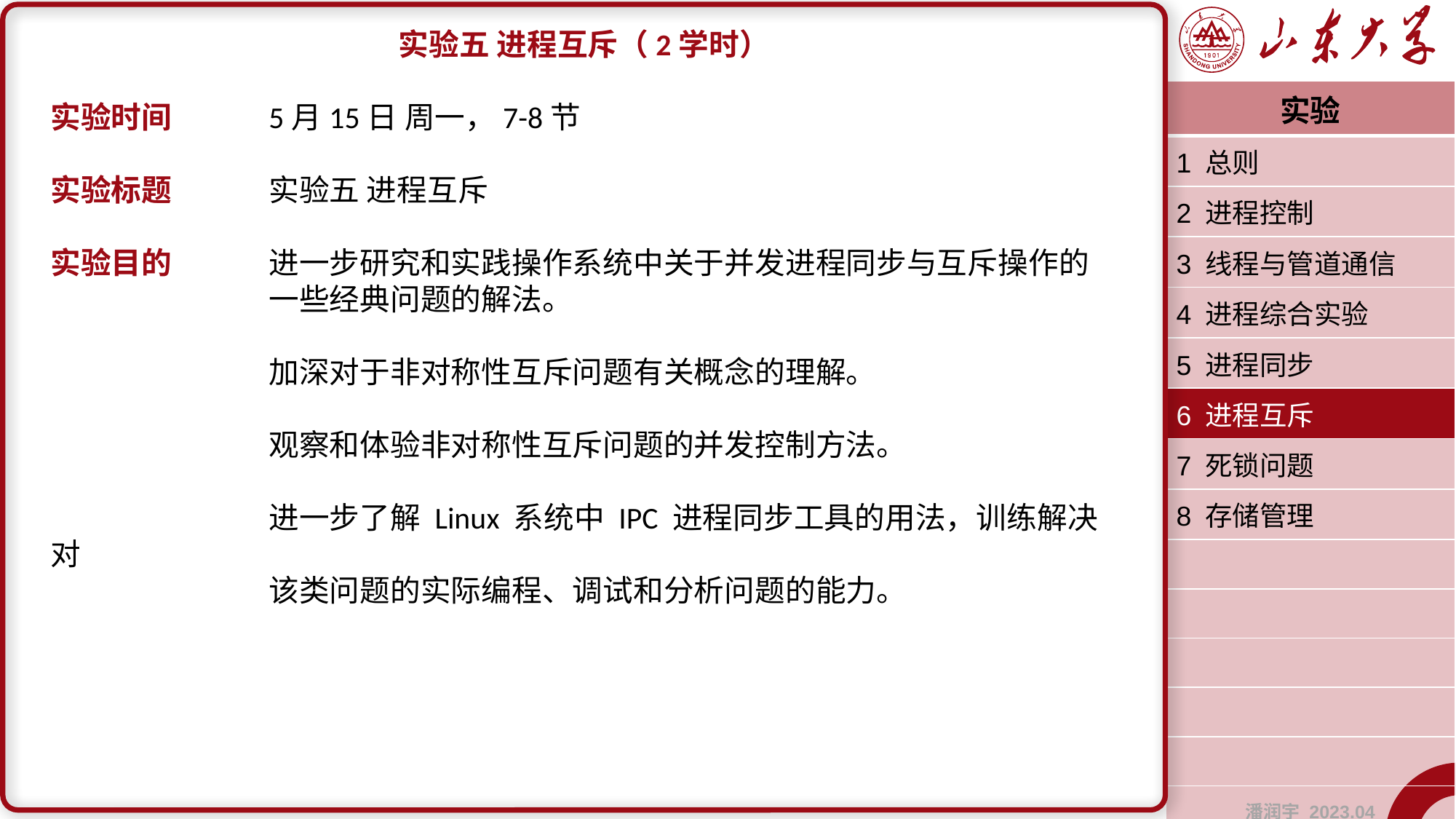

实验五 进程互斥（2学时）

实验时间	5月15日 周一，7-8节

实验标题	实验五 进程互斥

实验目的	进一步研究和实践操作系统中关于并发进程同步与互斥操作的		一些经典问题的解法。

		加深对于非对称性互斥问题有关概念的理解。

		观察和体验非对称性互斥问题的并发控制方法。

		进一步了解 Linux 系统中 IPC 进程同步工具的用法，训练解决对
		该类问题的实际编程、调试和分析问题的能力。
| 实验 |
| --- |
| 1 总则 |
| 2 进程控制 |
| 3 线程与管道通信 |
| 4 进程综合实验 |
| 5 进程同步 |
| 6 进程互斥 |
| 7 死锁问题 |
| 8 存储管理 |
|  |
|  |
|  |
|  |
|  |
| 潘润宇 2023.04 |